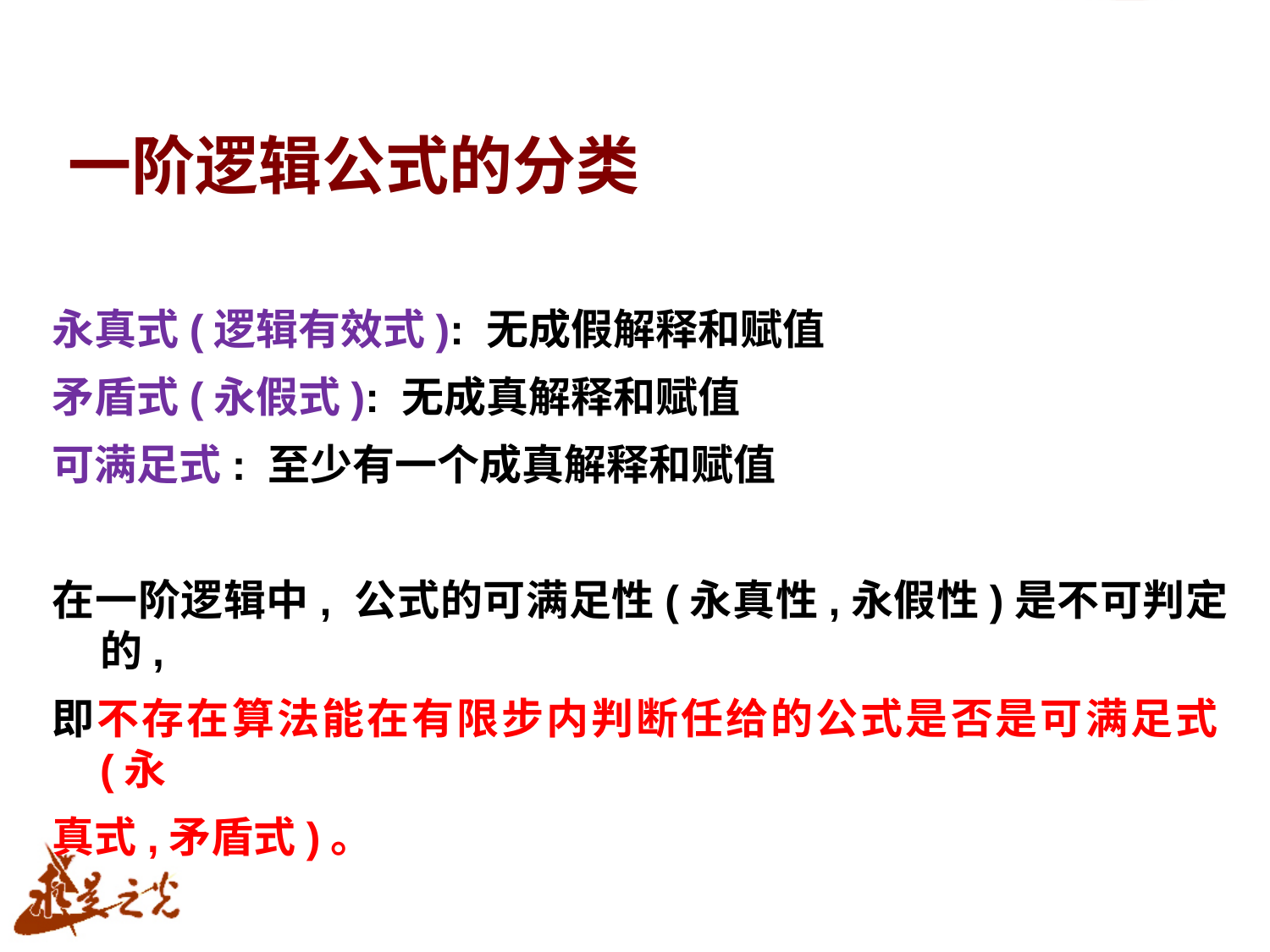

# 一阶逻辑公式的分类
永真式(逻辑有效式): 无成假解释和赋值
矛盾式(永假式): 无成真解释和赋值
可满足式: 至少有一个成真解释和赋值

在一阶逻辑中, 公式的可满足性(永真性,永假性)是不可判定的,
即不存在算法能在有限步内判断任给的公式是否是可满足式(永
真式,矛盾式)。
23